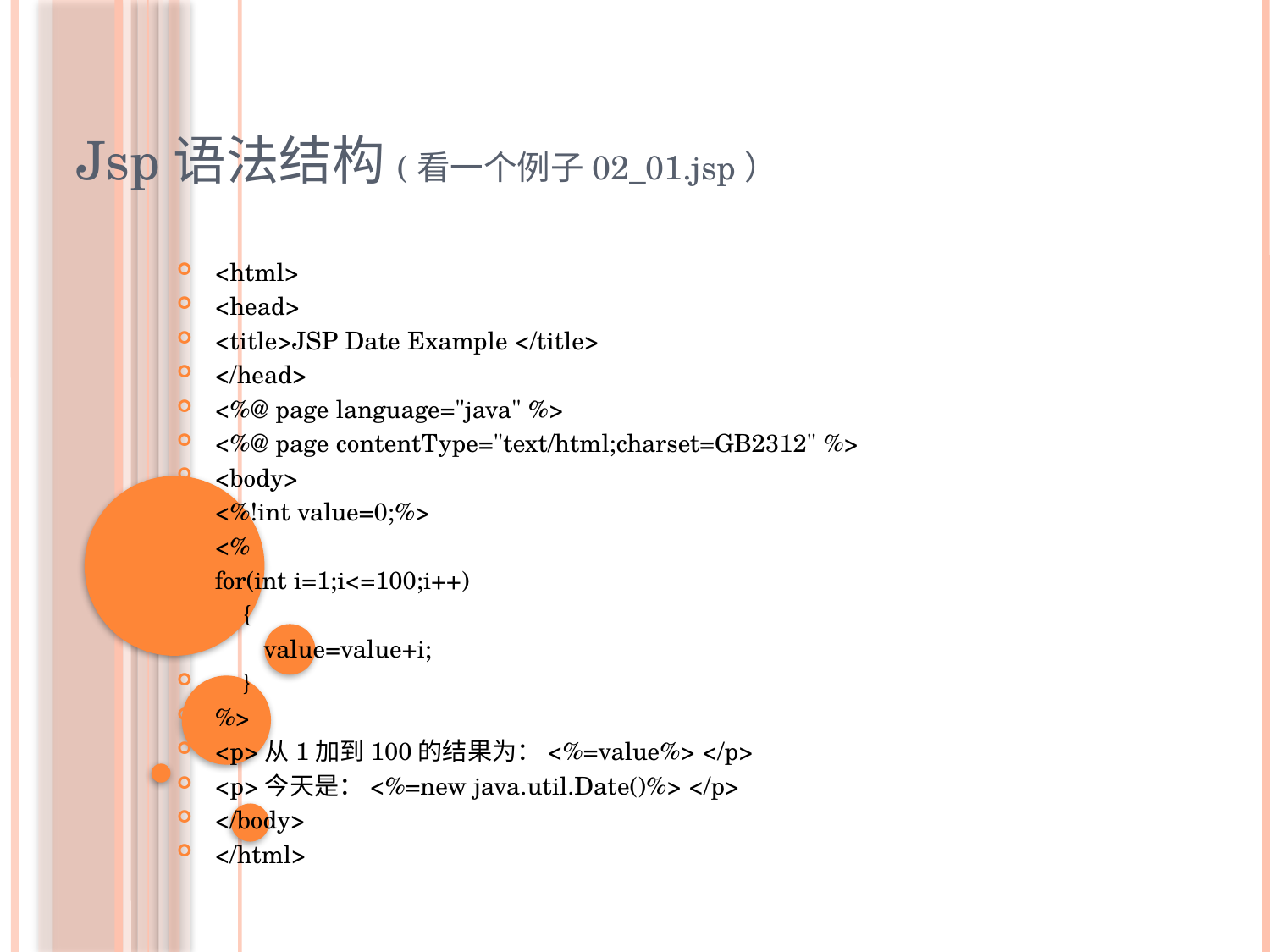

Jsp语法结构(看一个例子02_01.jsp）
<html>
<head>
<title>JSP Date Example </title>
</head>
<%@ page language="java" %>
<%@ page contentType="text/html;charset=GB2312" %>
<body>
<%!int value=0;%>
<%
for(int i=1;i<=100;i++)
    {
       value=value+i;
    }
%>
<p>从1加到100的结果为：<%=value%> </p>
<p>今天是：<%=new java.util.Date()%> </p>
</body>
</html>